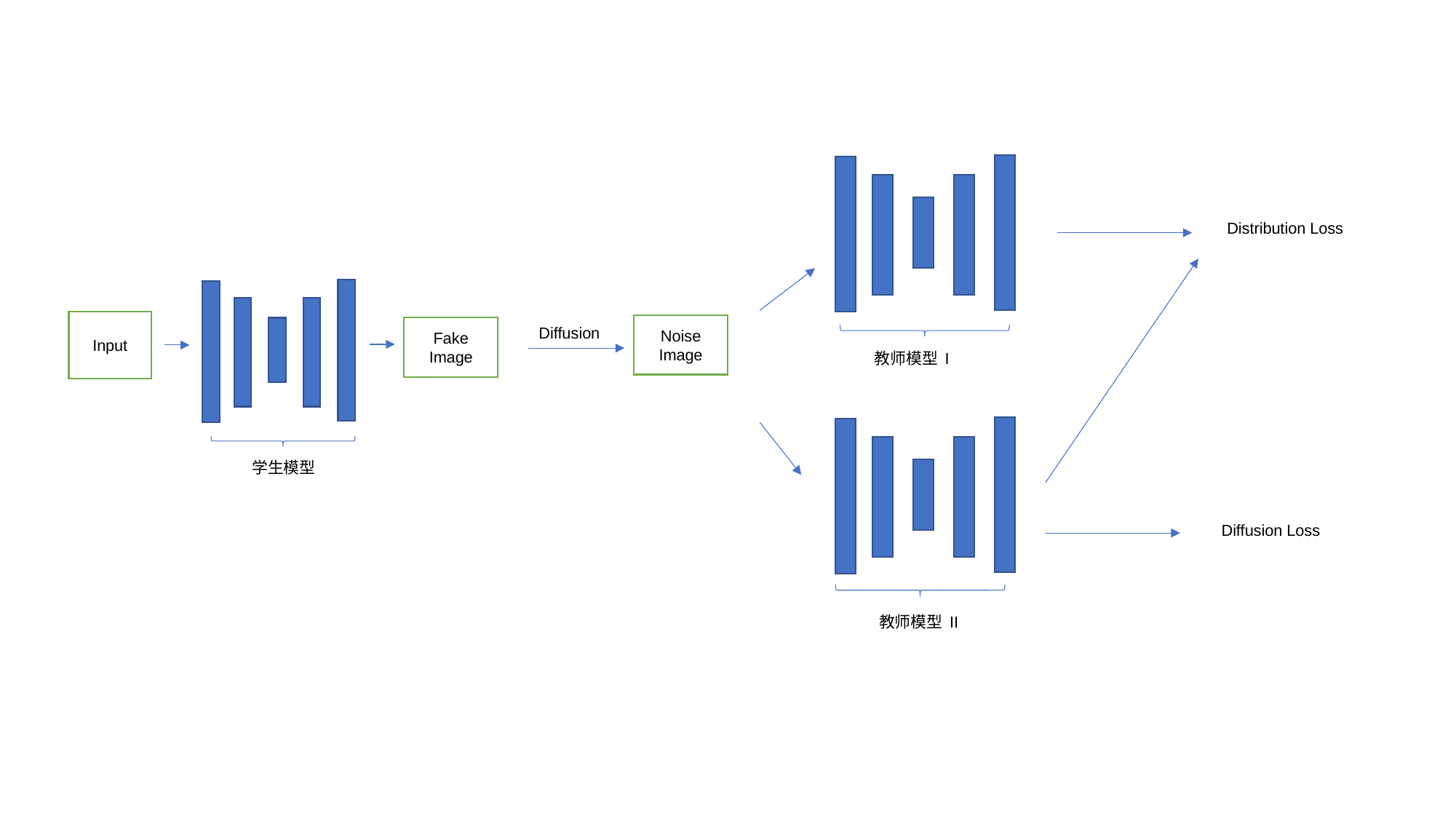

教师模型 I

教师模型 II
Distribution Loss

Input
Noise Image

Fake Image
Diffusion

学生模型
Diffusion Loss